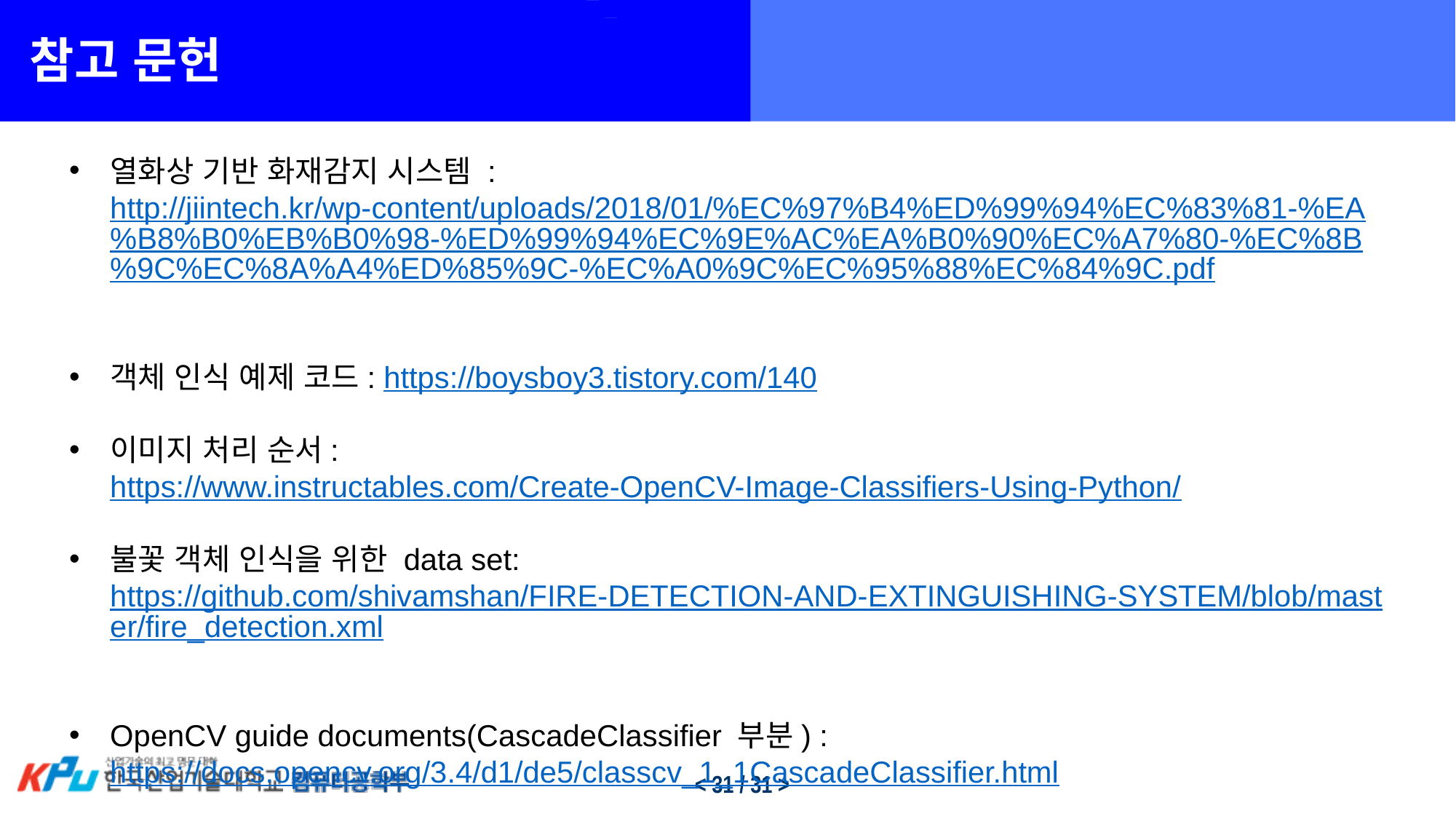

참고 문헌
열화상 기반 화재감지 시스템 : http://jiintech.kr/wp-content/uploads/2018/01/%EC%97%B4%ED%99%94%EC%83%81-%EA%B8%B0%EB%B0%98-%ED%99%94%EC%9E%AC%EA%B0%90%EC%A7%80-%EC%8B%9C%EC%8A%A4%ED%85%9C-%EC%A0%9C%EC%95%88%EC%84%9C.pdf

객체 인식 예제 코드: https://boysboy3.tistory.com/140

이미지 처리 순서: https://www.instructables.com/Create-OpenCV-Image-Classifiers-Using-Python/

불꽃 객체 인식을 위한 data set: https://github.com/shivamshan/FIRE-DETECTION-AND-EXTINGUISHING-SYSTEM/blob/master/fire_detection.xml

OpenCV guide documents(CascadeClassifier 부분) : https://docs.opencv.org/3.4/d1/de5/classcv_1_1CascadeClassifier.html